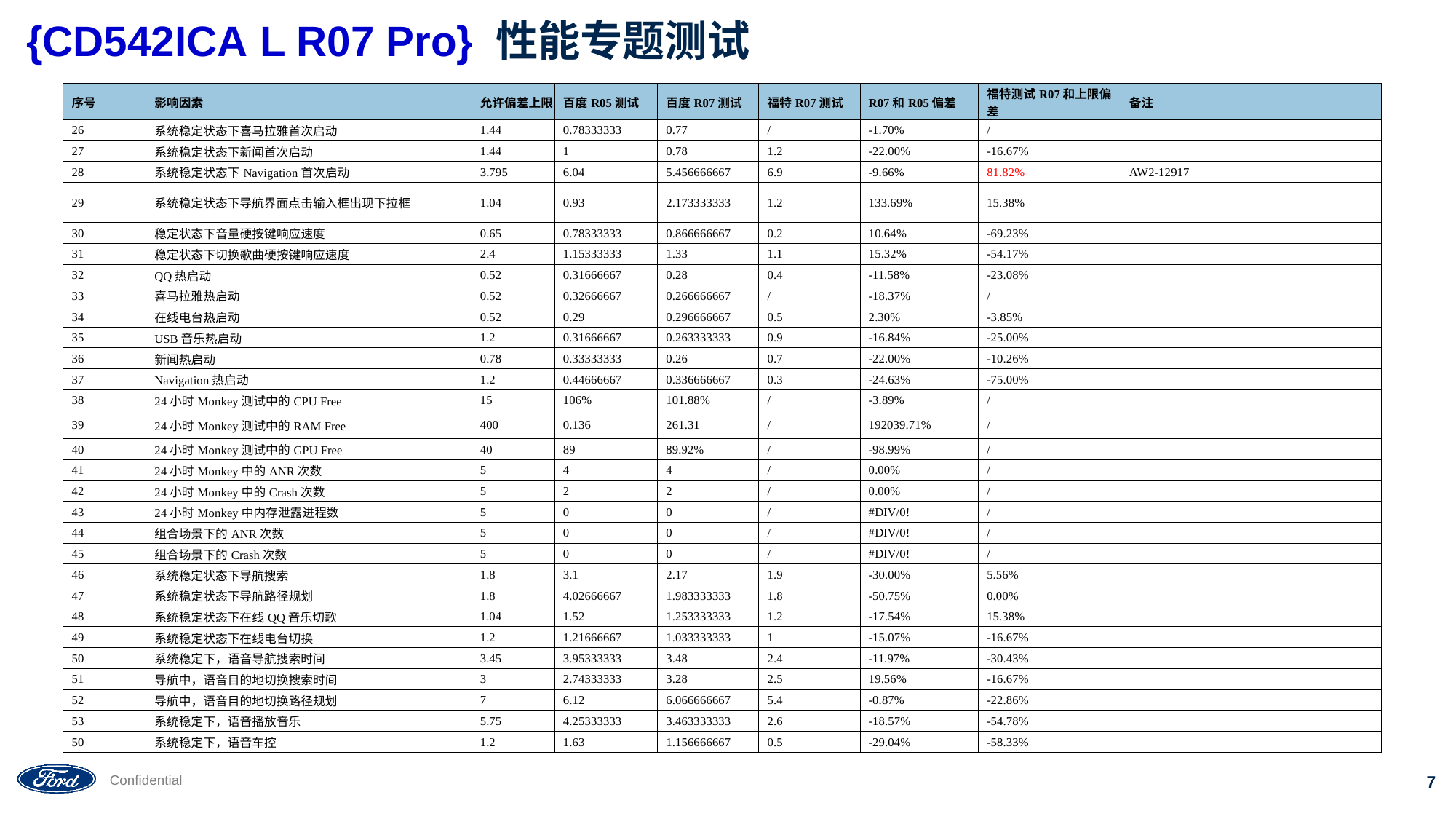

# {CD542ICA L R07 Pro} 性能专题测试
| 序号 | 影响因素 | 允许偏差上限 | 百度R05测试 | 百度R07测试 | 福特R07测试 | R07和R05偏差 | 福特测试R07和上限偏差 | 备注 |
| --- | --- | --- | --- | --- | --- | --- | --- | --- |
| 26 | 系统稳定状态下喜马拉雅首次启动 | 1.44 | 0.78333333 | 0.77 | / | -1.70% | / |  |
| 27 | 系统稳定状态下新闻首次启动 | 1.44 | 1 | 0.78 | 1.2 | -22.00% | -16.67% |  |
| 28 | 系统稳定状态下Navigation首次启动 | 3.795 | 6.04 | 5.456666667 | 6.9 | -9.66% | 81.82% | AW2-12917 |
| 29 | 系统稳定状态下导航界面点击输入框出现下拉框 | 1.04 | 0.93 | 2.173333333 | 1.2 | 133.69% | 15.38% |  |
| 30 | 稳定状态下音量硬按键响应速度 | 0.65 | 0.78333333 | 0.866666667 | 0.2 | 10.64% | -69.23% |  |
| 31 | 稳定状态下切换歌曲硬按键响应速度 | 2.4 | 1.15333333 | 1.33 | 1.1 | 15.32% | -54.17% |  |
| 32 | QQ热启动 | 0.52 | 0.31666667 | 0.28 | 0.4 | -11.58% | -23.08% |  |
| 33 | 喜马拉雅热启动 | 0.52 | 0.32666667 | 0.266666667 | / | -18.37% | / |  |
| 34 | 在线电台热启动 | 0.52 | 0.29 | 0.296666667 | 0.5 | 2.30% | -3.85% |  |
| 35 | USB音乐热启动 | 1.2 | 0.31666667 | 0.263333333 | 0.9 | -16.84% | -25.00% |  |
| 36 | 新闻热启动 | 0.78 | 0.33333333 | 0.26 | 0.7 | -22.00% | -10.26% |  |
| 37 | Navigation热启动 | 1.2 | 0.44666667 | 0.336666667 | 0.3 | -24.63% | -75.00% |  |
| 38 | 24小时Monkey测试中的CPU Free | 15 | 106% | 101.88% | / | -3.89% | / |  |
| 39 | 24小时Monkey测试中的RAM Free | 400 | 0.136 | 261.31 | / | 192039.71% | / |  |
| 40 | 24小时Monkey测试中的GPU Free | 40 | 89 | 89.92% | / | -98.99% | / |  |
| 41 | 24小时Monkey中的ANR次数 | 5 | 4 | 4 | / | 0.00% | / |  |
| 42 | 24小时Monkey中的Crash次数 | 5 | 2 | 2 | / | 0.00% | / |  |
| 43 | 24小时Monkey中内存泄露进程数 | 5 | 0 | 0 | / | #DIV/0! | / |  |
| 44 | 组合场景下的ANR次数 | 5 | 0 | 0 | / | #DIV/0! | / |  |
| 45 | 组合场景下的Crash次数 | 5 | 0 | 0 | / | #DIV/0! | / |  |
| 46 | 系统稳定状态下导航搜索 | 1.8 | 3.1 | 2.17 | 1.9 | -30.00% | 5.56% |  |
| 47 | 系统稳定状态下导航路径规划 | 1.8 | 4.02666667 | 1.983333333 | 1.8 | -50.75% | 0.00% |  |
| 48 | 系统稳定状态下在线QQ音乐切歌 | 1.04 | 1.52 | 1.253333333 | 1.2 | -17.54% | 15.38% |  |
| 49 | 系统稳定状态下在线电台切换 | 1.2 | 1.21666667 | 1.033333333 | 1 | -15.07% | -16.67% |  |
| 50 | 系统稳定下，语音导航搜索时间 | 3.45 | 3.95333333 | 3.48 | 2.4 | -11.97% | -30.43% |  |
| 51 | 导航中，语音目的地切换搜索时间 | 3 | 2.74333333 | 3.28 | 2.5 | 19.56% | -16.67% |  |
| 52 | 导航中，语音目的地切换路径规划 | 7 | 6.12 | 6.066666667 | 5.4 | -0.87% | -22.86% |  |
| 53 | 系统稳定下，语音播放音乐 | 5.75 | 4.25333333 | 3.463333333 | 2.6 | -18.57% | -54.78% |  |
| 50 | 系统稳定下，语音车控 | 1.2 | 1.63 | 1.156666667 | 0.5 | -29.04% | -58.33% |  |